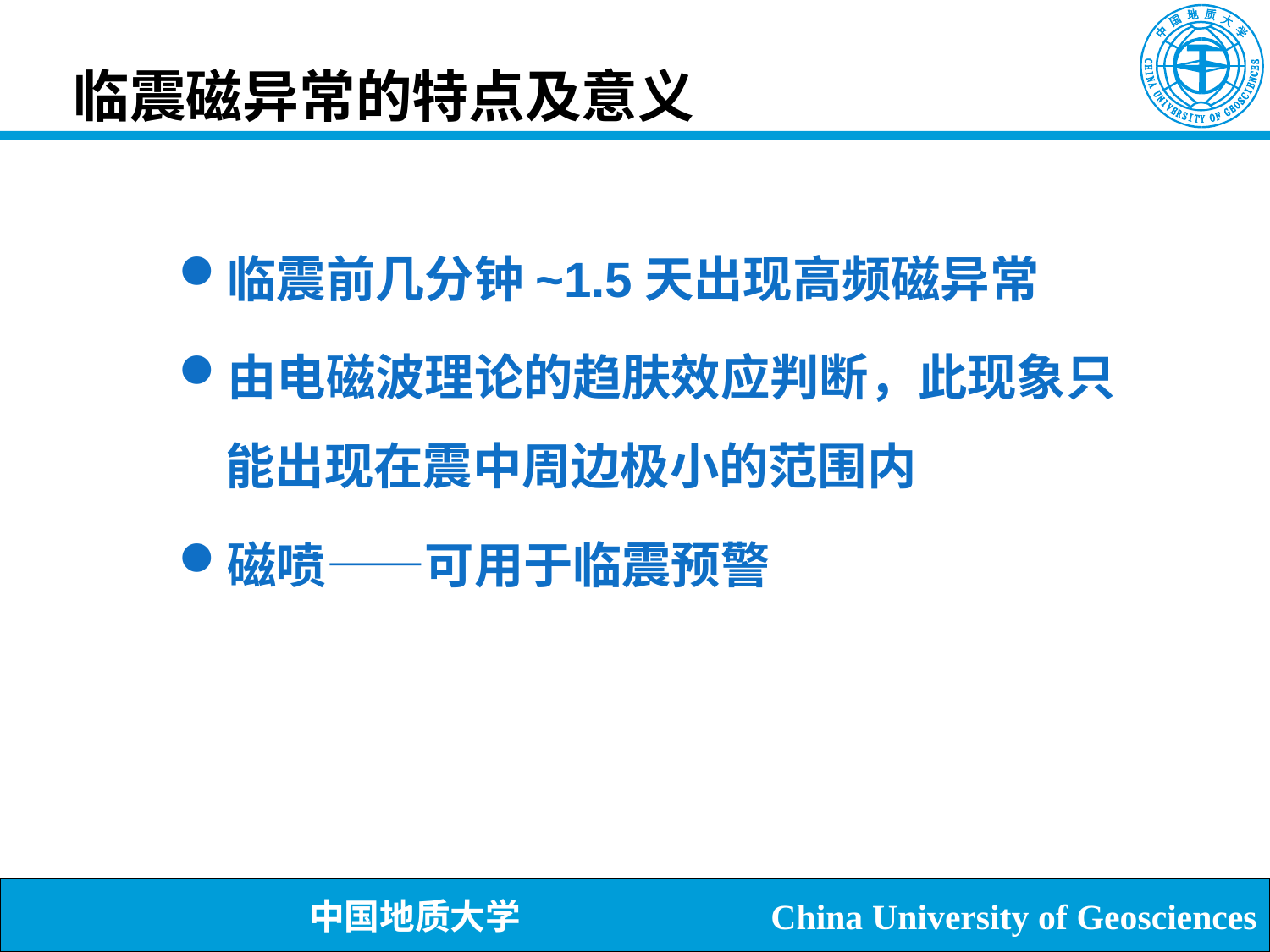

临震磁异常的特点及意义
临震前几分钟~1.5天出现高频磁异常
由电磁波理论的趋肤效应判断，此现象只能出现在震中周边极小的范围内
磁喷——可用于临震预警